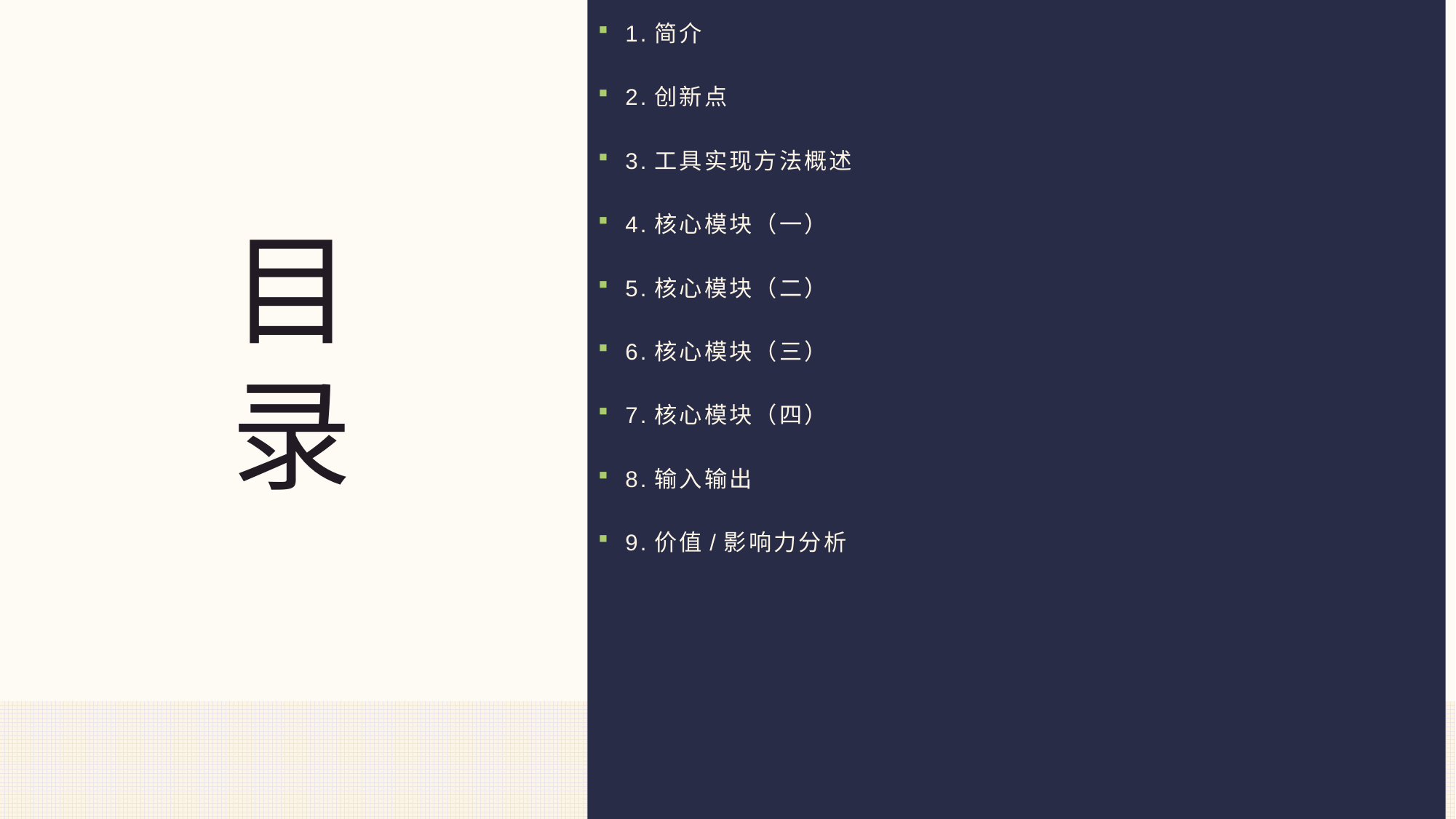

1.简介
2.创新点
3.工具实现方法概述
4.核心模块（一）
5.核心模块（二）
6.核心模块（三）
7.核心模块（四）
8.输入输出
9.价值/影响力分析
目录